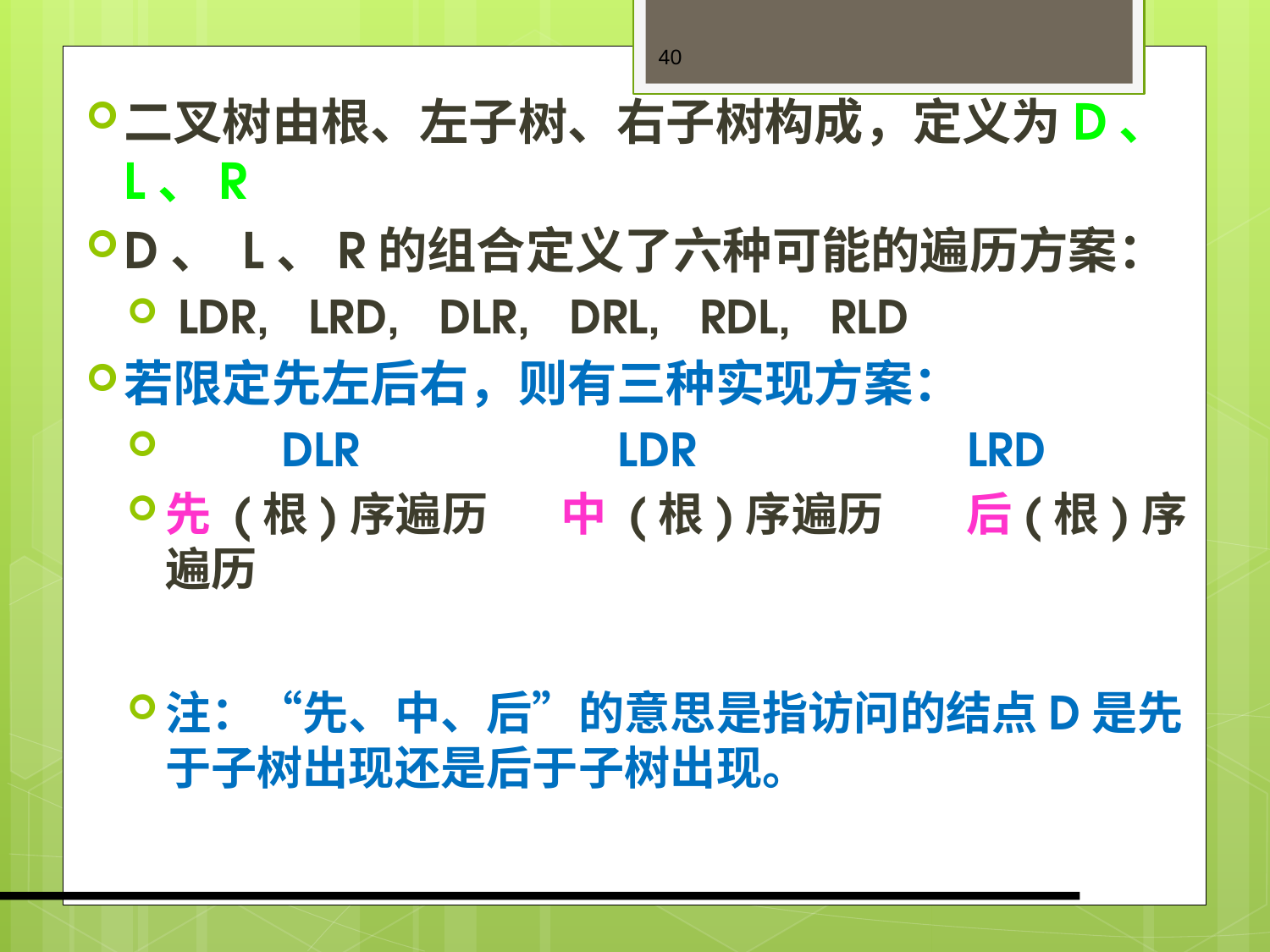

二叉树由根、左子树、右子树构成，定义为D、 L、R
D、 L、R的组合定义了六种可能的遍历方案：
 LDR,   LRD,   DLR,   DRL,   RDL,   RLD
若限定先左后右，则有三种实现方案：
         DLR                    LDR                     LRD
先 (根)序遍历       中 (根)序遍历        后(根)序遍历

注：“先、中、后”的意思是指访问的结点D是先于子树出现还是后于子树出现。
40